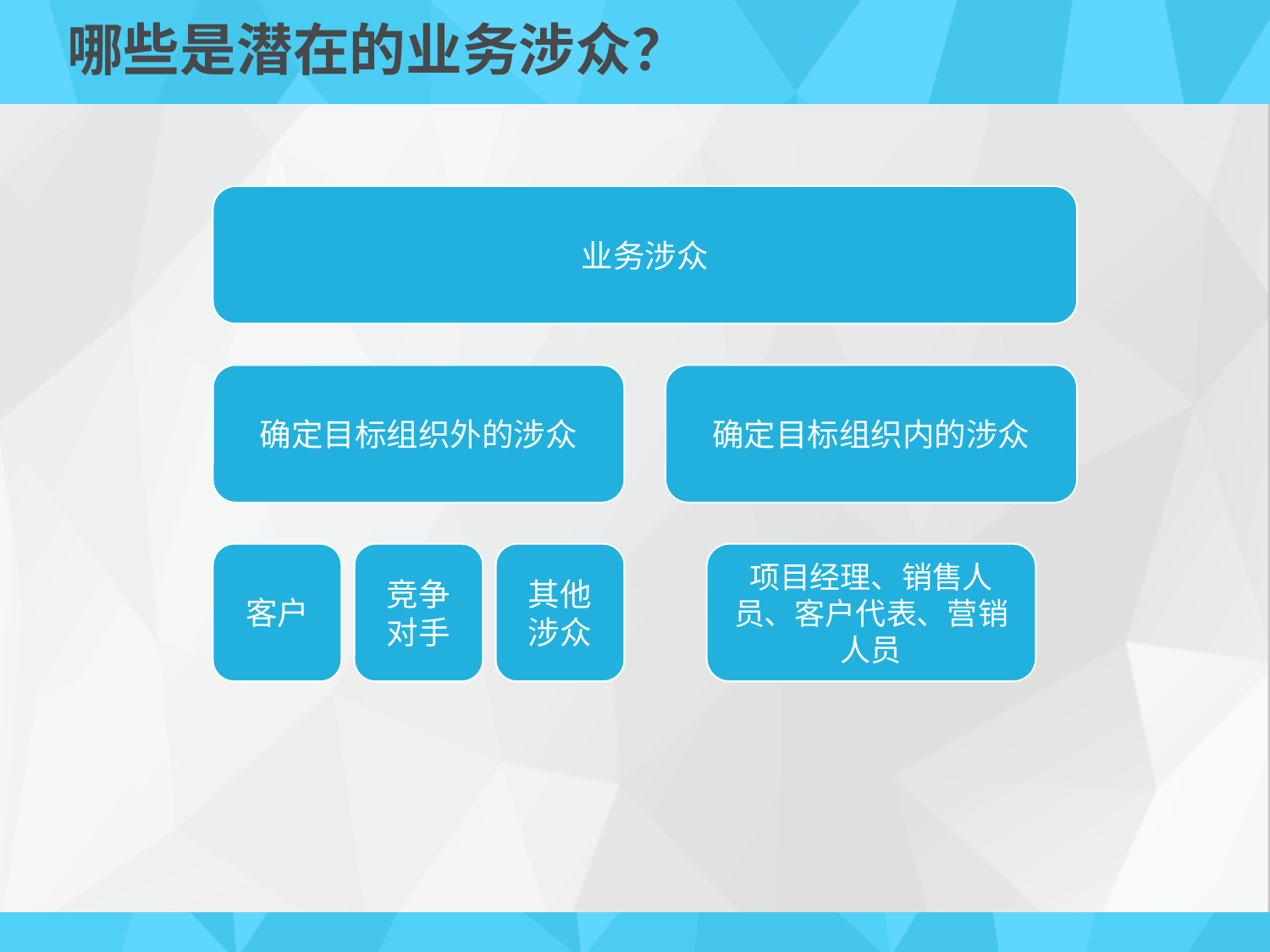

# 哪些是潜在的业务涉众？
业务涉众
确定目标组织外的涉众
客户
确定目标组织内的涉众
项目经理、销售人员、客户代表、营销人员
竞争对手
其他涉众